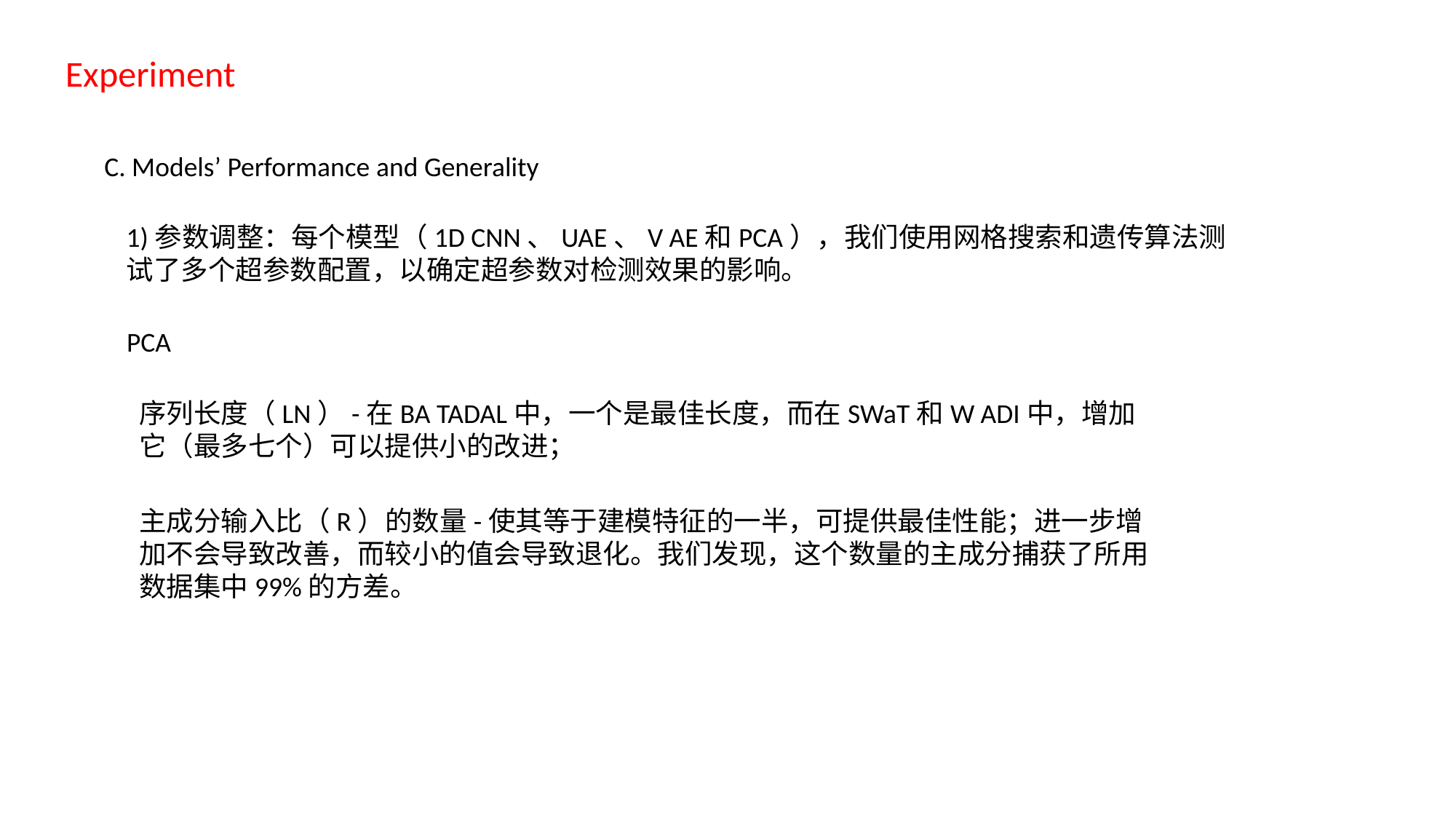

Experiment
C. Models’ Performance and Generality
1)参数调整：每个模型（1D CNN、UAE、V AE和PCA），我们使用网格搜索和遗传算法测试了多个超参数配置，以确定超参数对检测效果的影响。
PCA
序列长度（LN）-在BA TADAL中，一个是最佳长度，而在SWaT和W ADI中，增加它（最多七个）可以提供小的改进；
主成分输入比（R）的数量-使其等于建模特征的一半，可提供最佳性能；进一步增加不会导致改善，而较小的值会导致退化。我们发现，这个数量的主成分捕获了所用数据集中99%的方差。